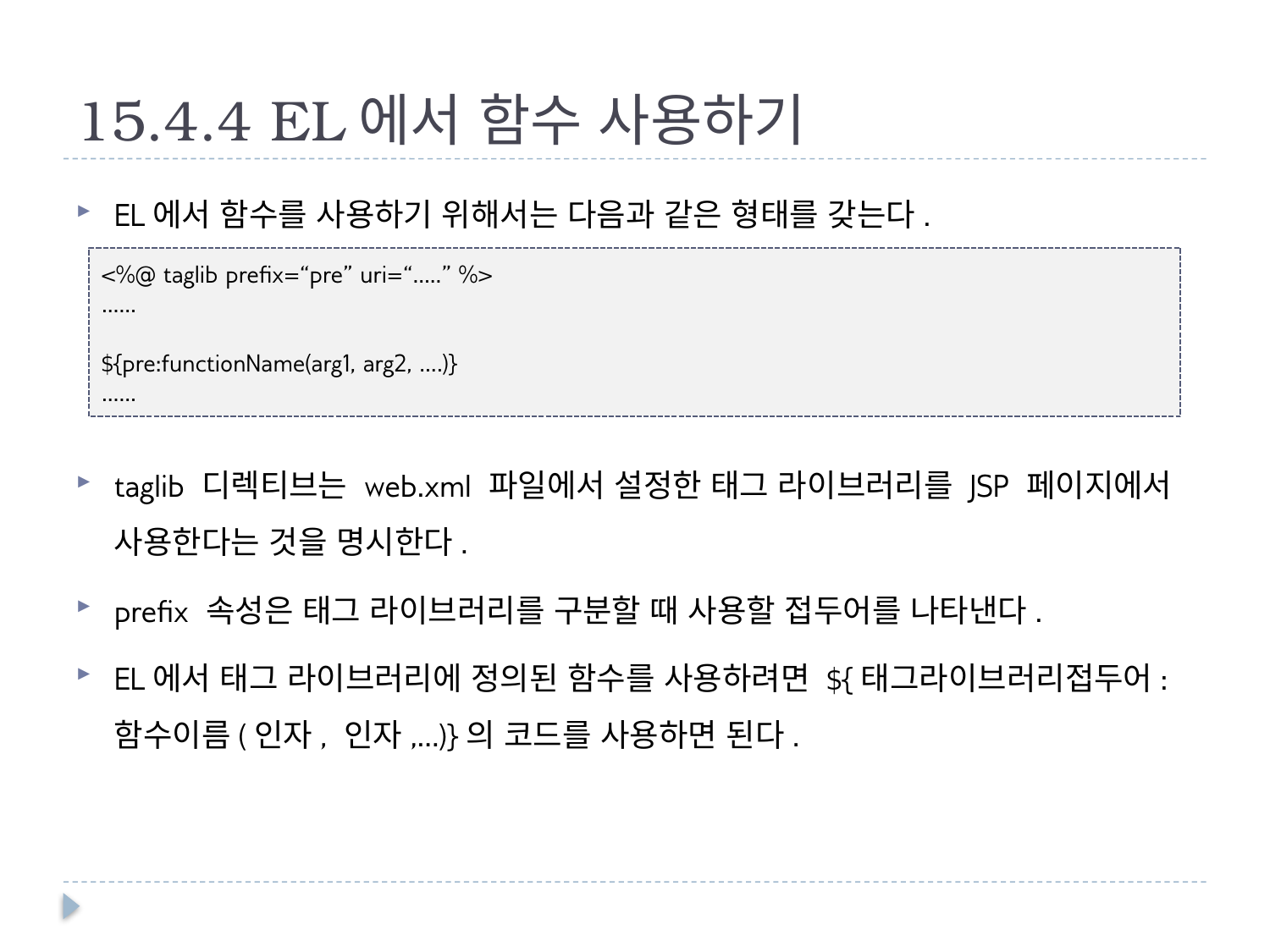

# 15.4.4 EL에서 함수 사용하기
EL에서 함수를 사용하기 위해서는 다음과 같은 형태를 갖는다.

taglib 디렉티브는 web.xml 파일에서 설정한 태그 라이브러리를 JSP 페이지에서 사용한다는 것을 명시한다.
prefix 속성은 태그 라이브러리를 구분할 때 사용할 접두어를 나타낸다.
EL에서 태그 라이브러리에 정의된 함수를 사용하려면 ${태그라이브러리접두어:함수이름(인자, 인자,…)}의 코드를 사용하면 된다.
<%@ taglib prefix=“pre” uri=“…..” %>
……

${pre:functionName(arg1, arg2, ….)}
……